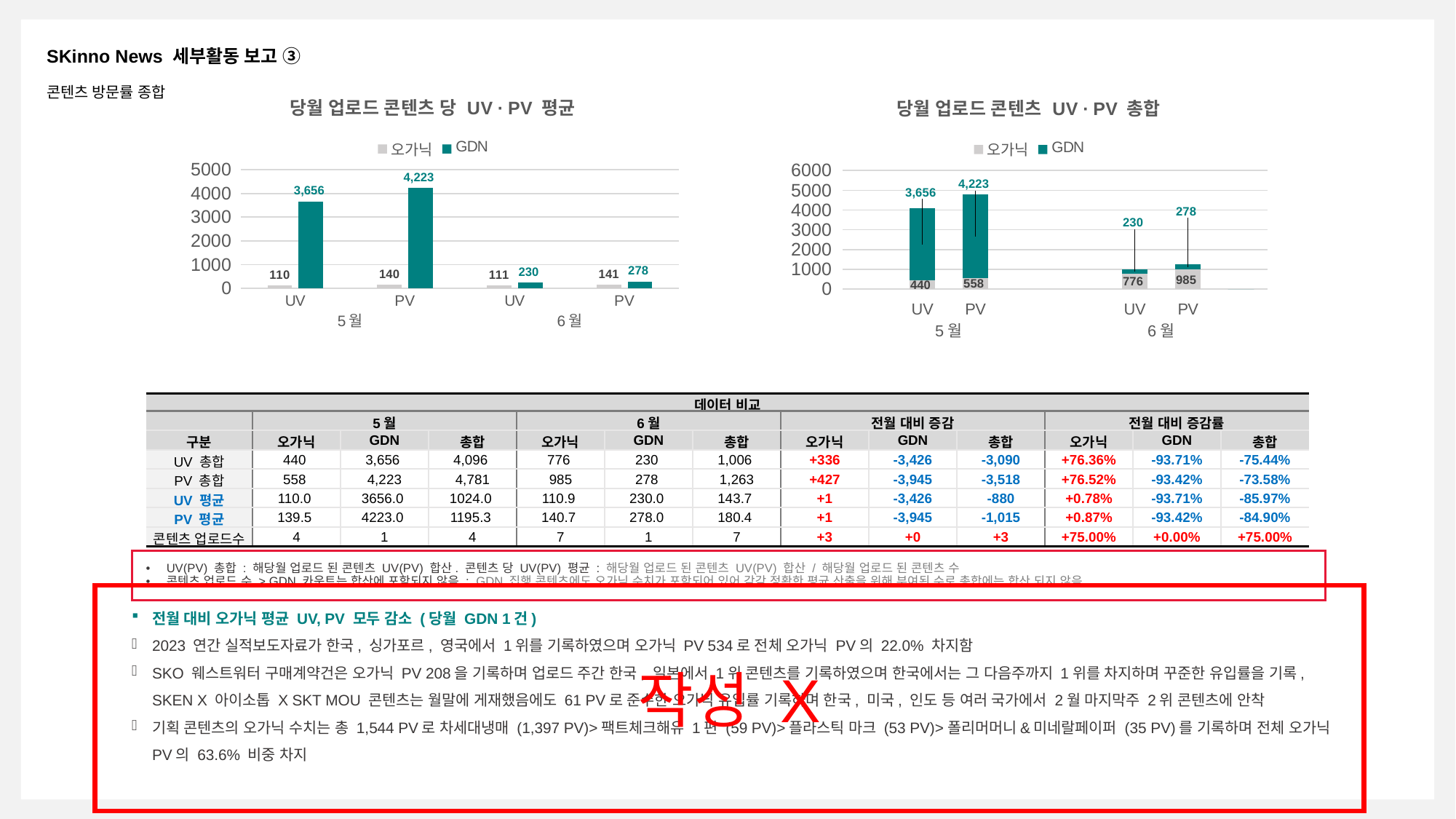

SKinno News 세부활동 보고 ③
콘텐츠 방문률 종합

### Chart: 당월 업로드 콘텐츠 당 UV · PV 평균

| Category | 오가닉 | GDN |
|---|---|---|
| UV | 110.0 | 3656.0 |
| PV | 139.5 | 4223.0 |
| UV | 110.85714285714286 | 230.0 |
| PV | 140.71428571428572 | 278.0 |

### Chart: 당월 업로드 콘텐츠 UV · PV 총합

| Category | 오가닉 | GDN |
|---|---|---|
|  | None | None |
| UV | 440.0 | 3656.0 |
| PV | 558.0 | 4223.0 |
|  | None | None |
|  | None | None |
| UV | 776.0 | 230.0 |
| PV | 985.0 | 278.0 |
|   | 0.0 | 0.0 |
| 데이터 비교 |  |  |  |  |  |  |  |  |  |  |  |  |
| --- | --- | --- | --- | --- | --- | --- | --- | --- | --- | --- | --- | --- |
|  | 5월 |  |  | 6월 |  |  | 전월 대비 증감 |  |  | 전월 대비 증감률 |  |  |
| 구분 | 오가닉 | GDN | 총합 | 오가닉 | GDN | 총합 | 오가닉 | GDN | 총합 | 오가닉 | GDN | 총합 |
| UV 총합 | 440 | 3,656 | 4,096 | 776 | 230 | 1,006 | +336 | -3,426 | -3,090 | +76.36% | -93.71% | -75.44% |
| PV 총합 | 558 | 4,223 | 4,781 | 985 | 278 | 1,263 | +427 | -3,945 | -3,518 | +76.52% | -93.42% | -73.58% |
| UV 평균 | 110.0 | 3656.0 | 1024.0 | 110.9 | 230.0 | 143.7 | +1 | -3,426 | -880 | +0.78% | -93.71% | -85.97% |
| PV 평균 | 139.5 | 4223.0 | 1195.3 | 140.7 | 278.0 | 180.4 | +1 | -3,945 | -1,015 | +0.87% | -93.42% | -84.90% |
| 콘텐츠 업로드수 | 4 | 1 | 4 | 7 | 1 | 7 | +3 | +0 | +3 | +75.00% | +0.00% | +75.00% |

UV(PV) 총합 : 해당월 업로드 된 콘텐츠 UV(PV) 합산. 콘텐츠 당 UV(PV) 평균 : 해당월 업로드 된 콘텐츠 UV(PV) 합산 / 해당월 업로드 된 콘텐츠 수
콘텐츠 업로드 수 > GDN 카운트는 합산에 포함되지 않음 :  GDN 집행 콘텐츠에도 오가닉 수치가 포함되어 있어 각각 정확한 평균 산출을 위해 부여된 수로 총합에는 합산 되지 않음
작성 X
전월 대비 오가닉 평균 UV, PV 모두 감소 (당월 GDN 1건)
2023 연간 실적보도자료가 한국, 싱가포르, 영국에서 1위를 기록하였으며 오가닉 PV 534로 전체 오가닉 PV의 22.0% 차지함
SKO 웨스트워터 구매계약건은 오가닉 PV 208을 기록하며 업로드 주간 한국, 일본에서 1위 콘텐츠를 기록하였으며 한국에서는 그 다음주까지 1위를 차지하며 꾸준한 유입률을 기록, SKEN X 아이소톱 X SKT MOU 콘텐츠는 월말에 게재했음에도 61 PV로 준수한 오가닉 유입률 기록하며 한국, 미국, 인도 등 여러 국가에서 2월 마지막주 2위 콘텐츠에 안착
기획 콘텐츠의 오가닉 수치는 총 1,544 PV로 차세대냉매 (1,397 PV)>팩트체크해유 1편 (59 PV)>플라스틱 마크 (53 PV)>폴리머머니&미네랄페이퍼 (35 PV)를 기록하며 전체 오가닉 PV의 63.6% 비중 차지